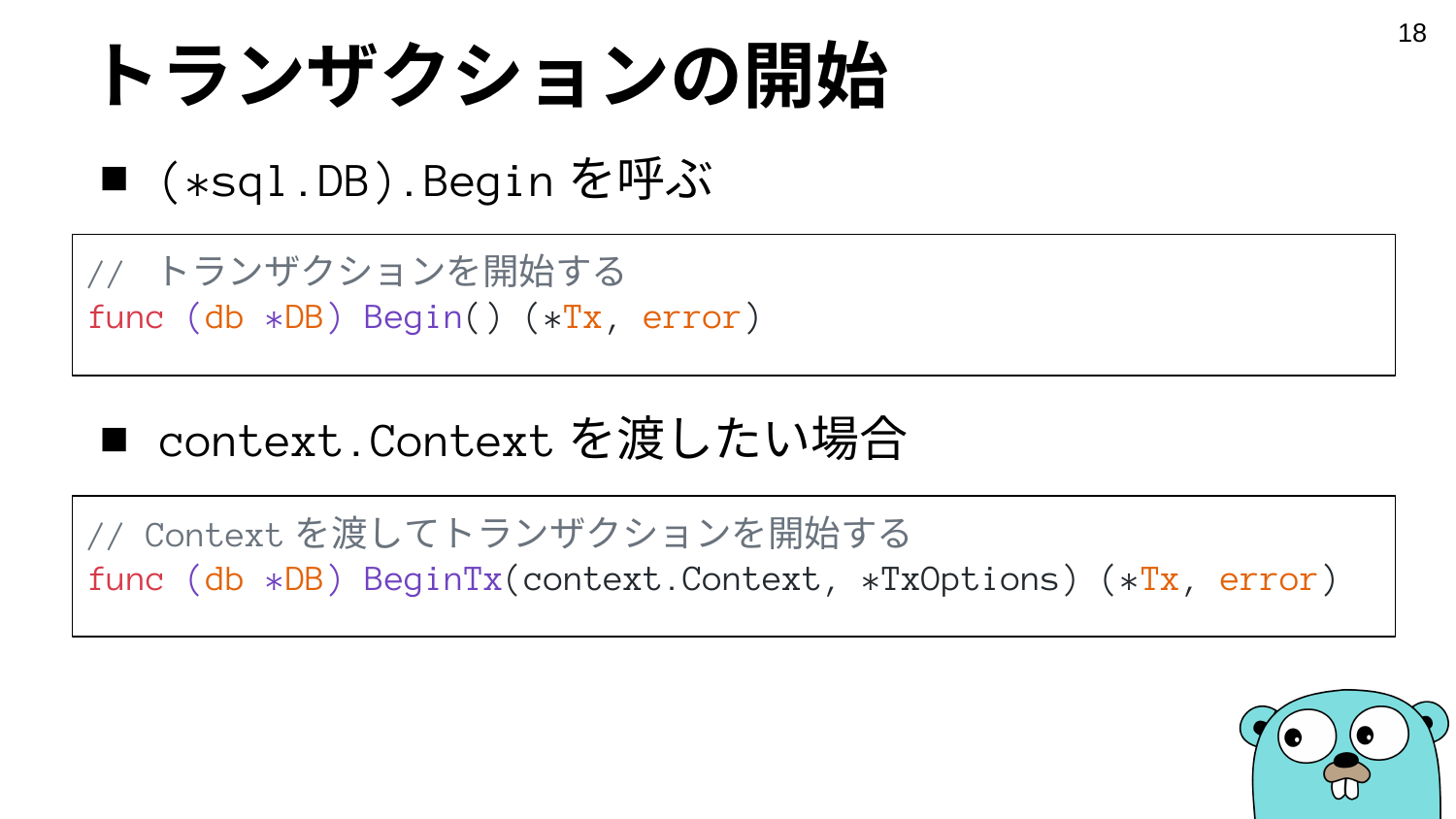

18
# トランザクションの開始
(*sql.DB).Beginを呼ぶ
context.Contextを渡したい場合
// トランザクションを開始する
func (db *DB) Begin() (*Tx, error)
// Contextを渡してトランザクションを開始する
func (db *DB) BeginTx(context.Context, *TxOptions) (*Tx, error)